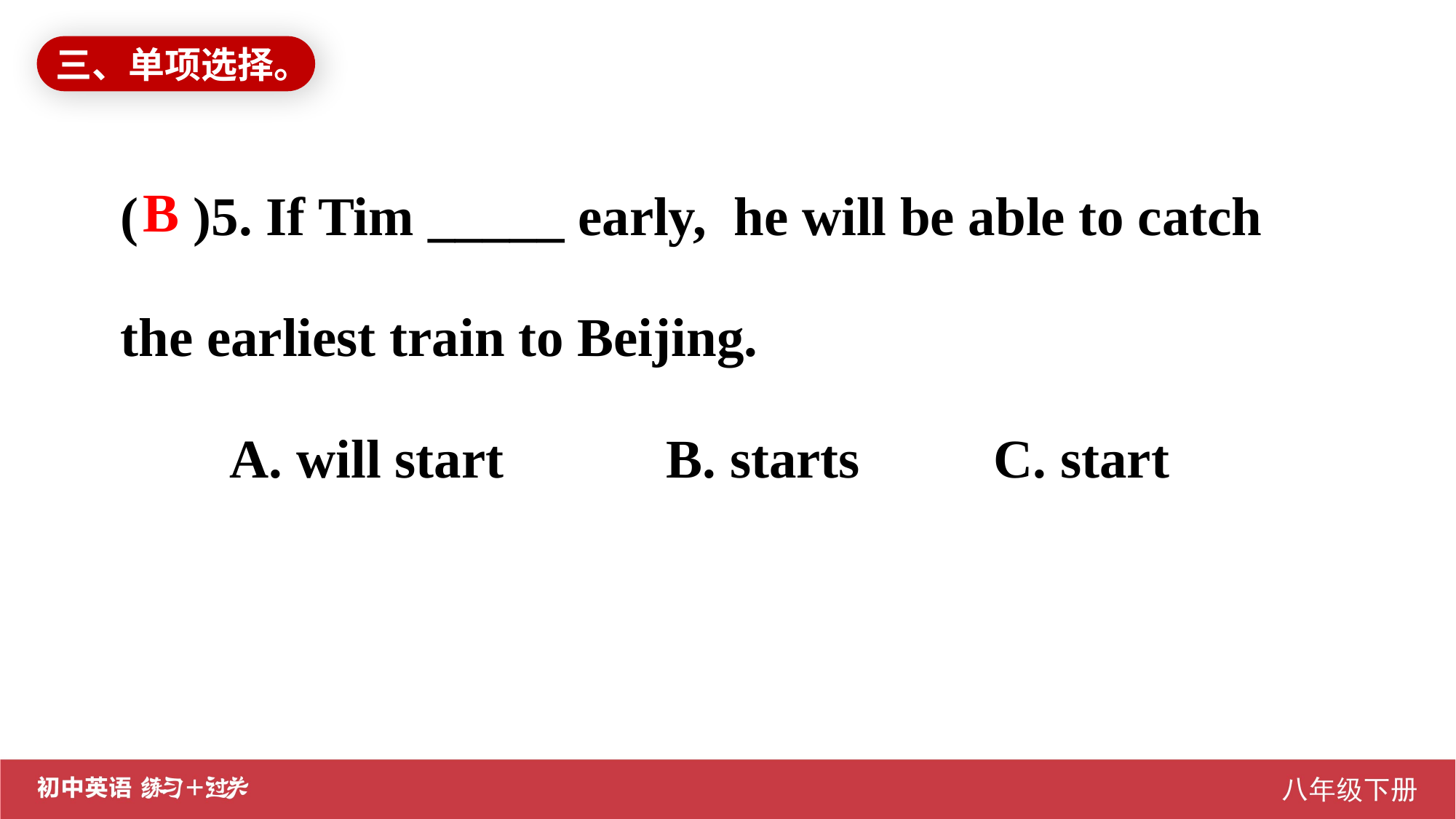

三、单项选择。
(    )5. If Tim _____ early,  he will be able to catch the earliest train to Beijing.
	A. will start		B. starts 		C. start
B